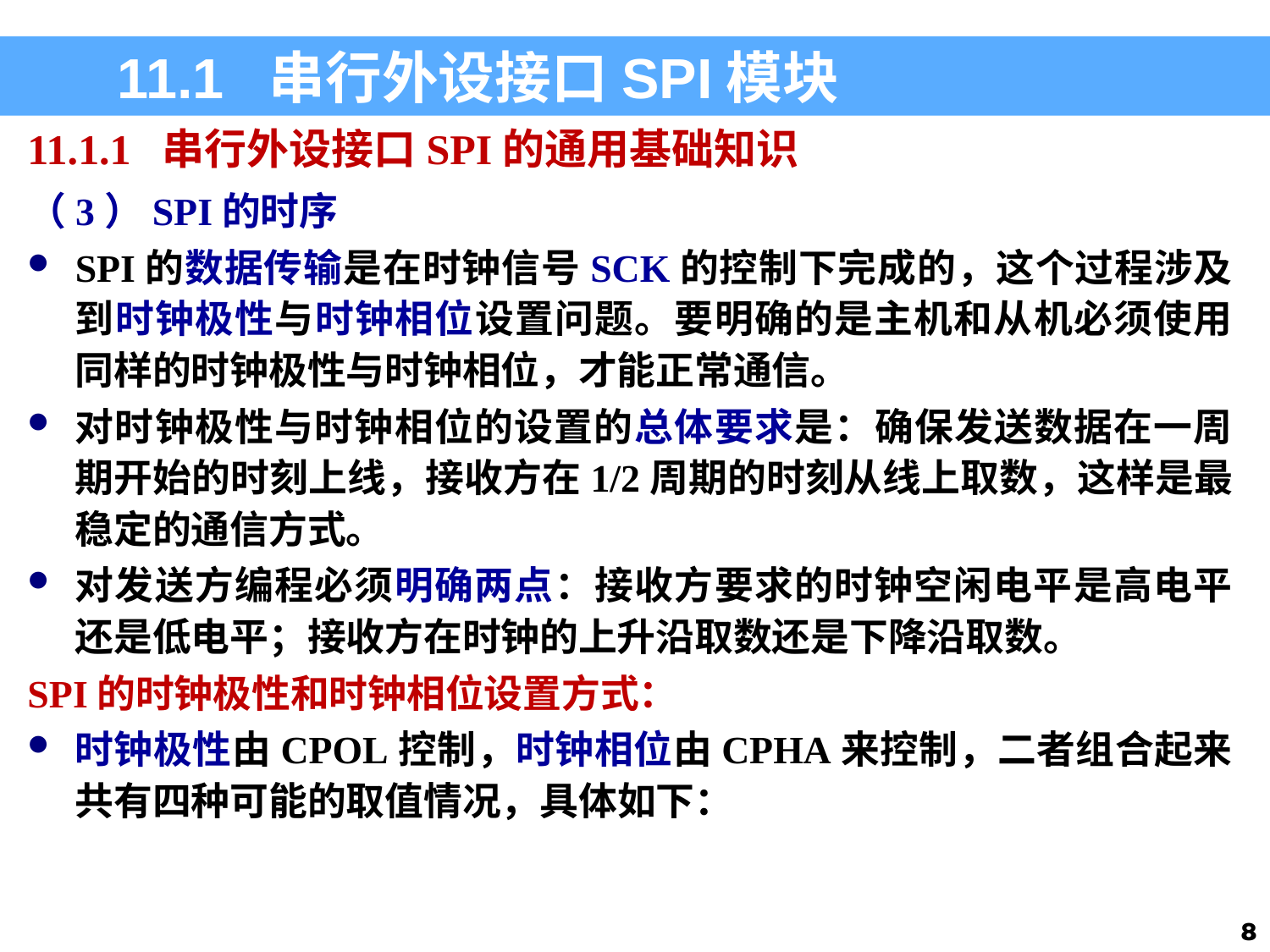

11.1  串行外设接口SPI模块
11.1.1  串行外设接口SPI的通用基础知识
（3）SPI的时序
SPI的数据传输是在时钟信号SCK的控制下完成的，这个过程涉及到时钟极性与时钟相位设置问题。要明确的是主机和从机必须使用同样的时钟极性与时钟相位，才能正常通信。
对时钟极性与时钟相位的设置的总体要求是：确保发送数据在一周期开始的时刻上线，接收方在1/2周期的时刻从线上取数，这样是最稳定的通信方式。
对发送方编程必须明确两点：接收方要求的时钟空闲电平是高电平还是低电平；接收方在时钟的上升沿取数还是下降沿取数。
SPI的时钟极性和时钟相位设置方式：
时钟极性由CPOL控制，时钟相位由CPHA来控制，二者组合起来共有四种可能的取值情况，具体如下：
8